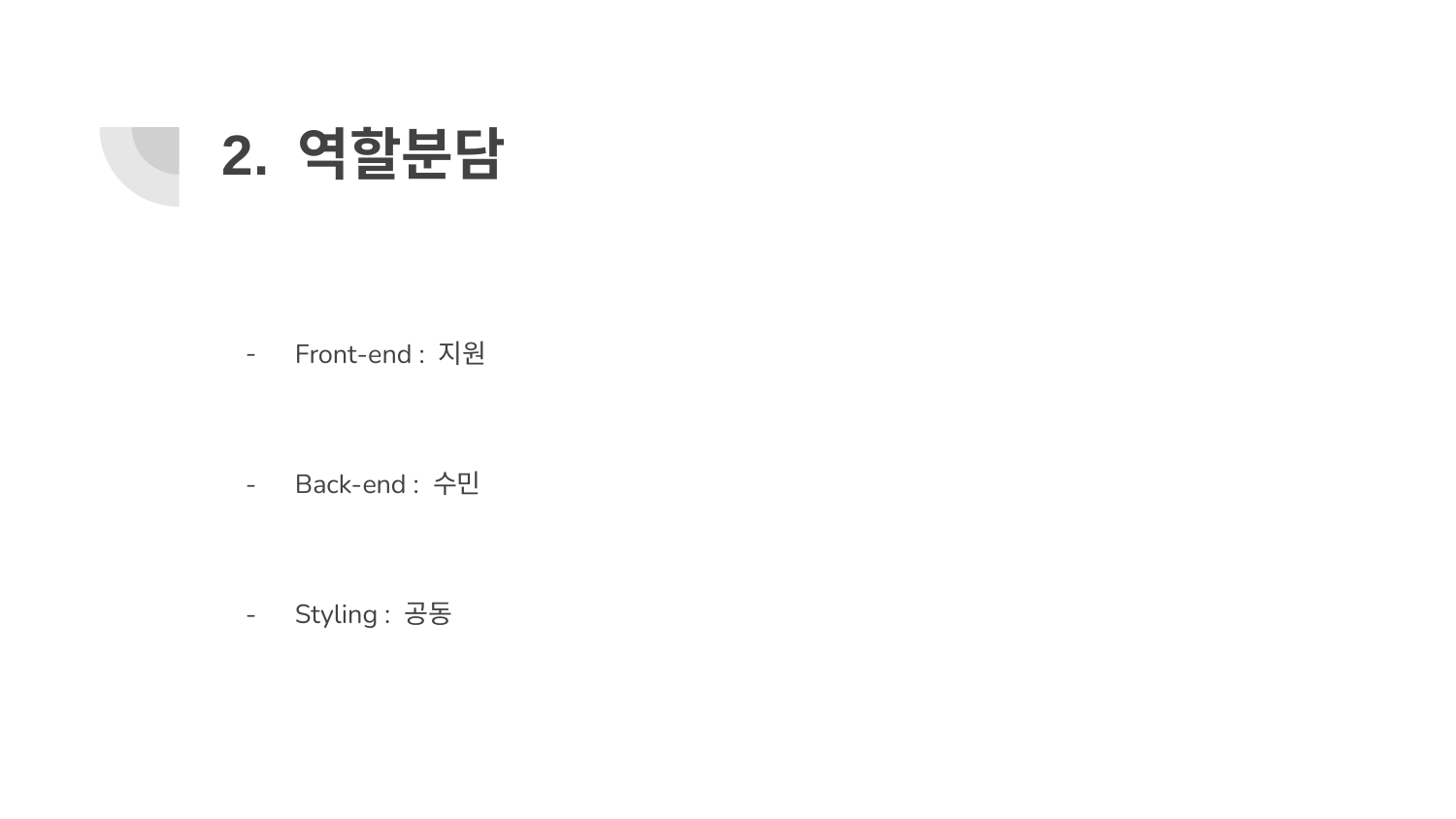

# 2. 역할분담
Front-end : 지원

Back-end : 수민

Styling : 공동